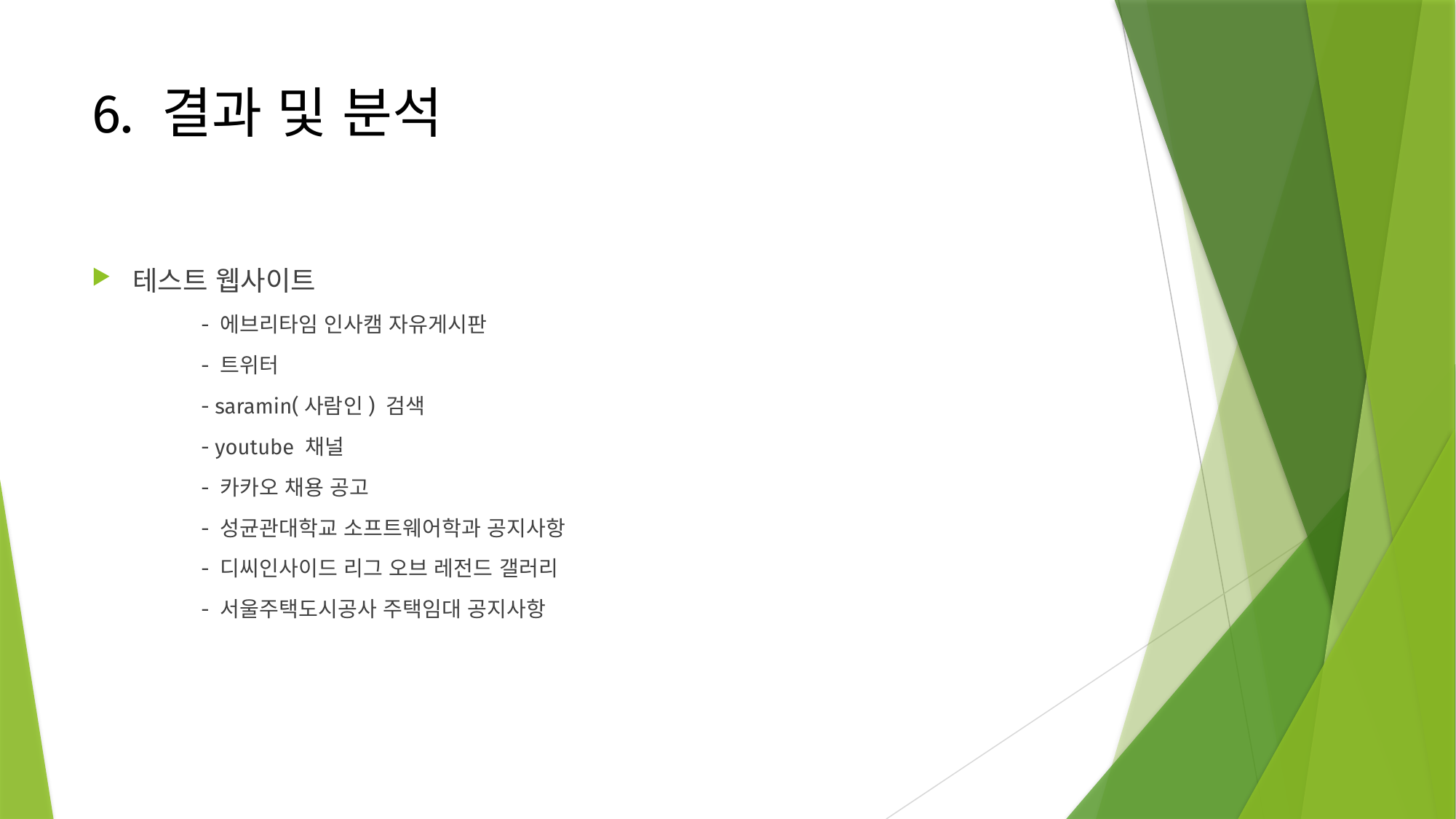

# 6. 결과 및 분석
테스트 웹사이트
	- 에브리타임 인사캠 자유게시판
	- 트위터
	- saramin(사람인) 검색
	- youtube 채널
	- 카카오 채용 공고
	- 성균관대학교 소프트웨어학과 공지사항
	- 디씨인사이드 리그 오브 레전드 갤러리
	- 서울주택도시공사 주택임대 공지사항